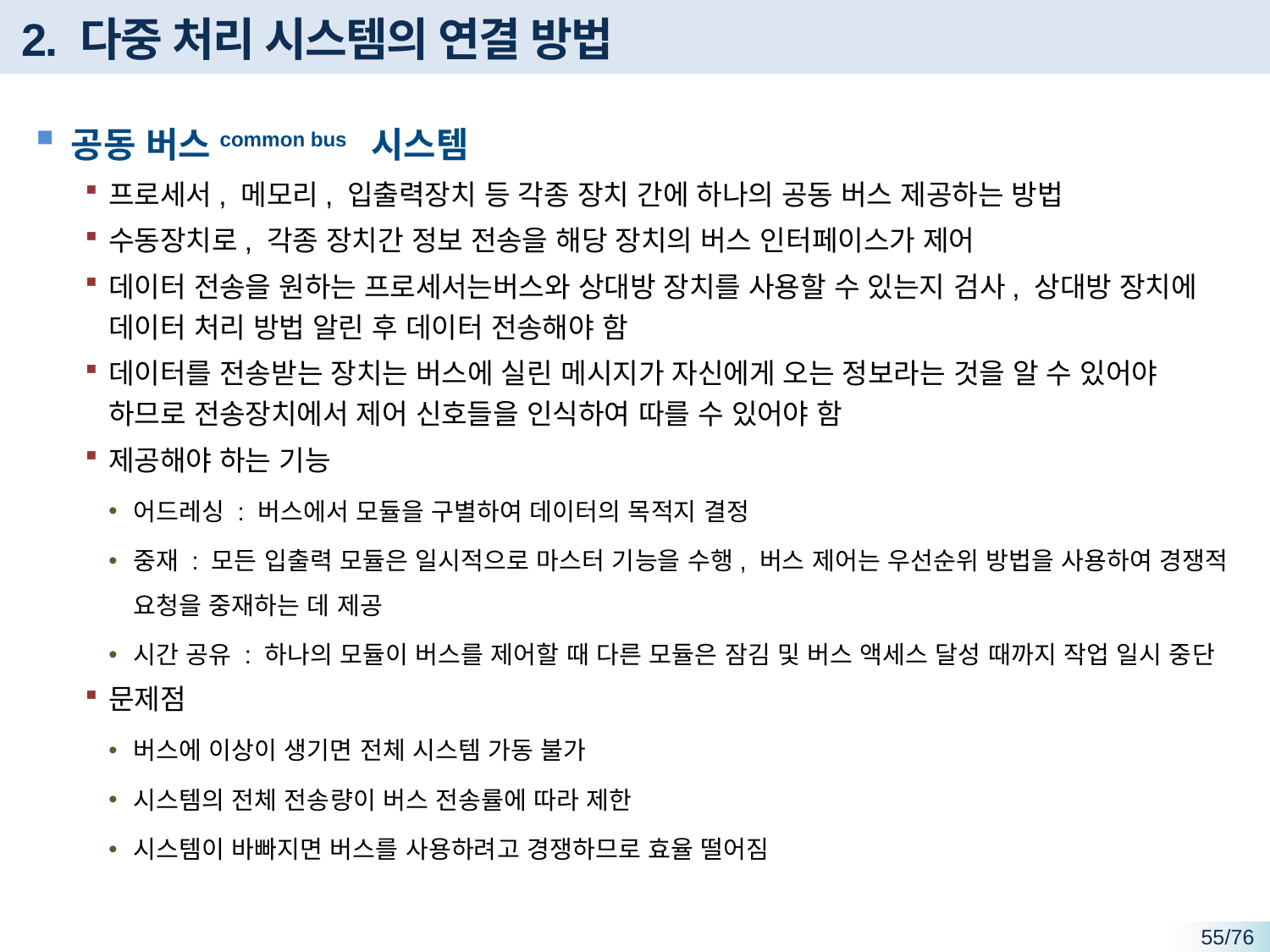

# 2. 다중 처리 시스템의 연결 방법
공동 버스common bus  시스템
프로세서, 메모리, 입출력장치 등 각종 장치 간에 하나의 공동 버스 제공하는 방법
수동장치로, 각종 장치간 정보 전송을 해당 장치의 버스 인터페이스가 제어
데이터 전송을 원하는 프로세서는버스와 상대방 장치를 사용할 수 있는지 검사, 상대방 장치에 데이터 처리 방법 알린 후 데이터 전송해야 함
데이터를 전송받는 장치는 버스에 실린 메시지가 자신에게 오는 정보라는 것을 알 수 있어야 하므로 전송장치에서 제어 신호들을 인식하여 따를 수 있어야 함
제공해야 하는 기능
어드레싱 : 버스에서 모듈을 구별하여 데이터의 목적지 결정
중재 : 모든 입출력 모듈은 일시적으로 마스터 기능을 수행, 버스 제어는 우선순위 방법을 사용하여 경쟁적 요청을 중재하는 데 제공
시간 공유 : 하나의 모듈이 버스를 제어할 때 다른 모듈은 잠김 및 버스 액세스 달성 때까지 작업 일시 중단
문제점
버스에 이상이 생기면 전체 시스템 가동 불가
시스템의 전체 전송량이 버스 전송률에 따라 제한
시스템이 바빠지면 버스를 사용하려고 경쟁하므로 효율 떨어짐